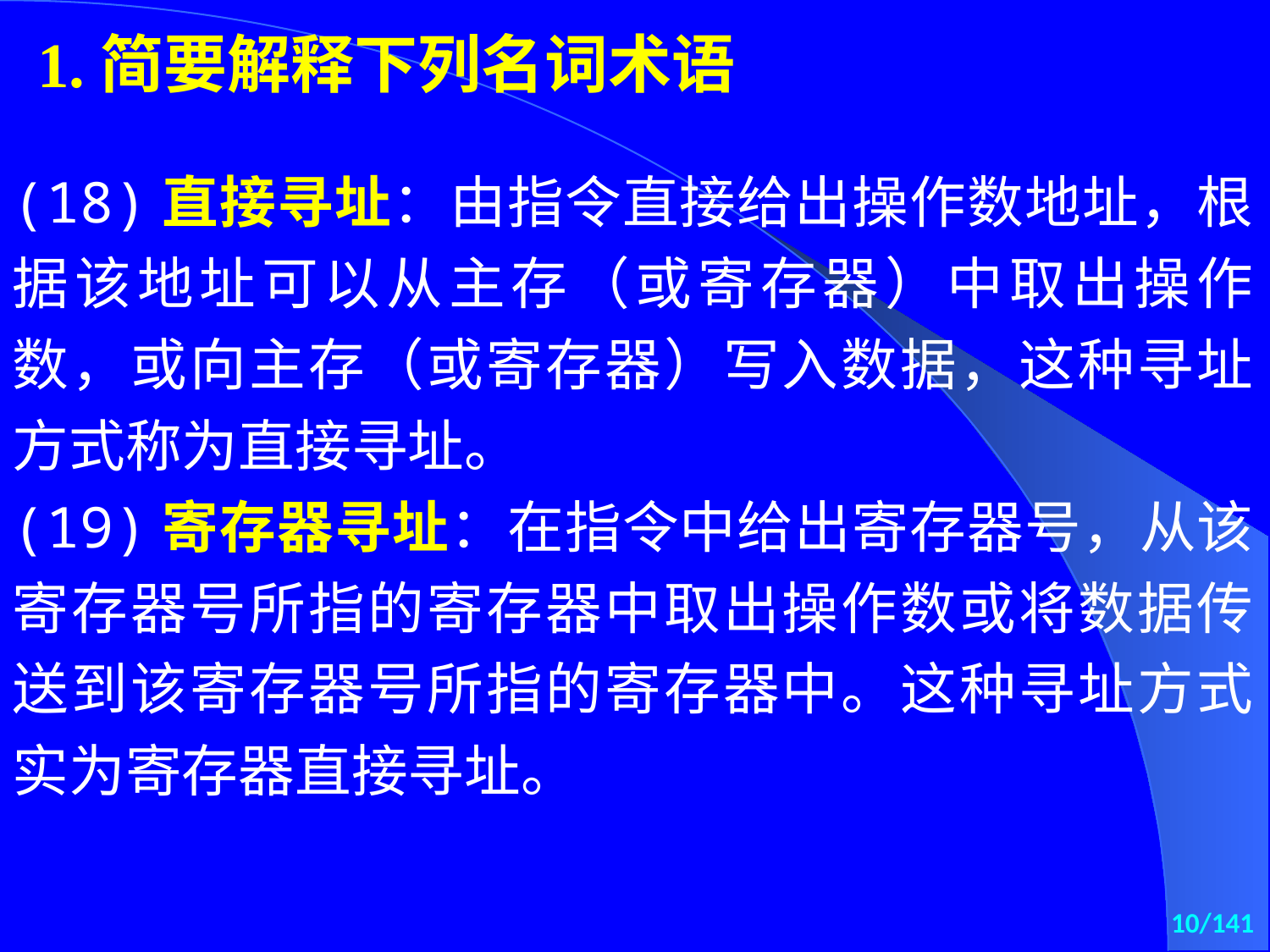

1.简要解释下列名词术语
(18)直接寻址：由指令直接给出操作数地址，根据该地址可以从主存（或寄存器）中取出操作数，或向主存（或寄存器）写入数据，这种寻址方式称为直接寻址。
(19)寄存器寻址：在指令中给出寄存器号，从该寄存器号所指的寄存器中取出操作数或将数据传送到该寄存器号所指的寄存器中。这种寻址方式实为寄存器直接寻址。
10/141